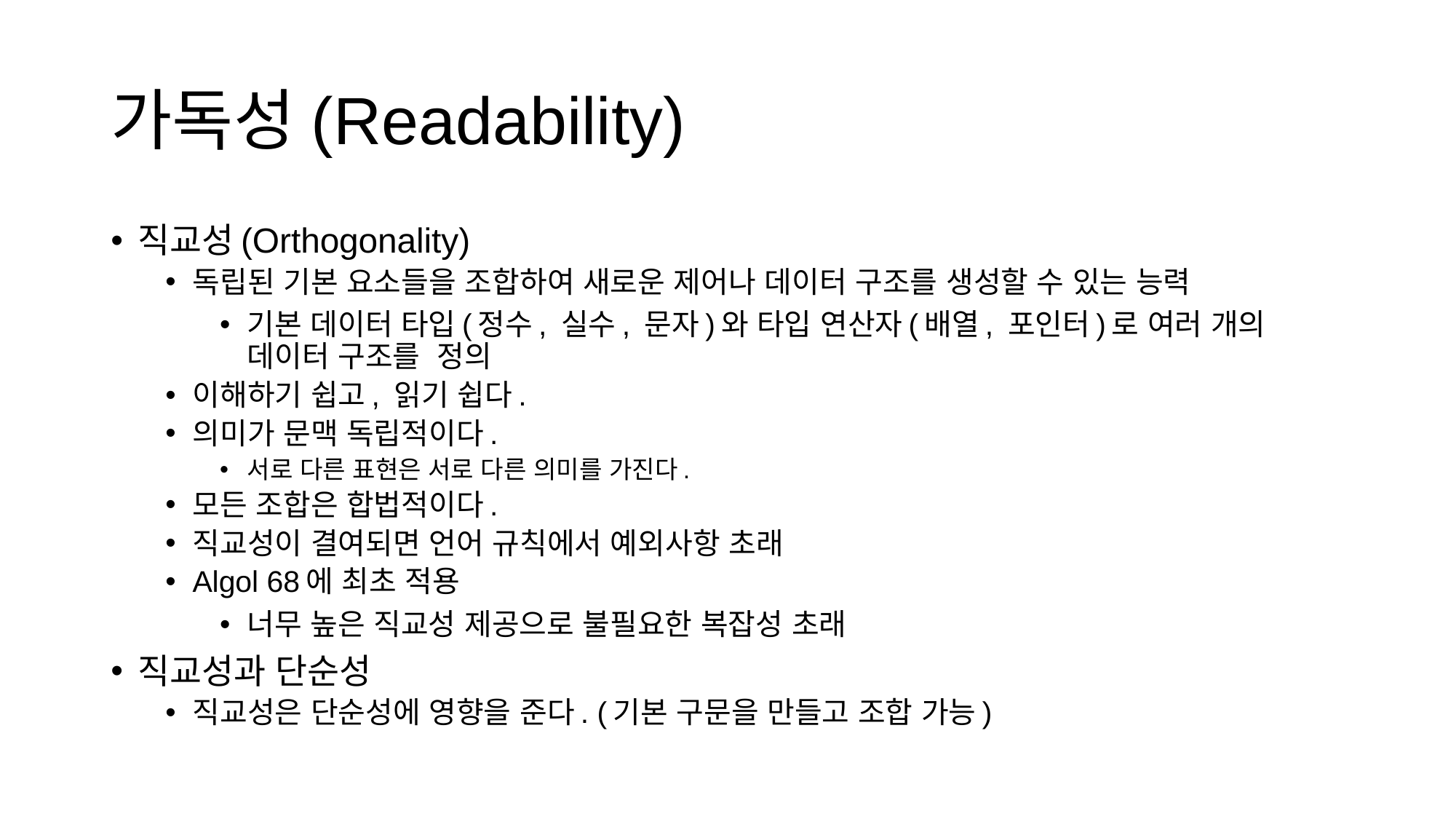

# 가독성(Readability)
직교성(Orthogonality)
독립된 기본 요소들을 조합하여 새로운 제어나 데이터 구조를 생성할 수 있는 능력
기본 데이터 타입(정수, 실수, 문자)와 타입 연산자(배열, 포인터)로 여러 개의 데이터 구조를  정의
이해하기 쉽고, 읽기 쉽다.
의미가 문맥 독립적이다.
서로 다른 표현은 서로 다른 의미를 가진다.
모든 조합은 합법적이다.
직교성이 결여되면 언어 규칙에서 예외사항 초래
Algol 68에 최초 적용
너무 높은 직교성 제공으로 불필요한 복잡성 초래
직교성과 단순성
직교성은 단순성에 영향을 준다. (기본 구문을 만들고 조합 가능)